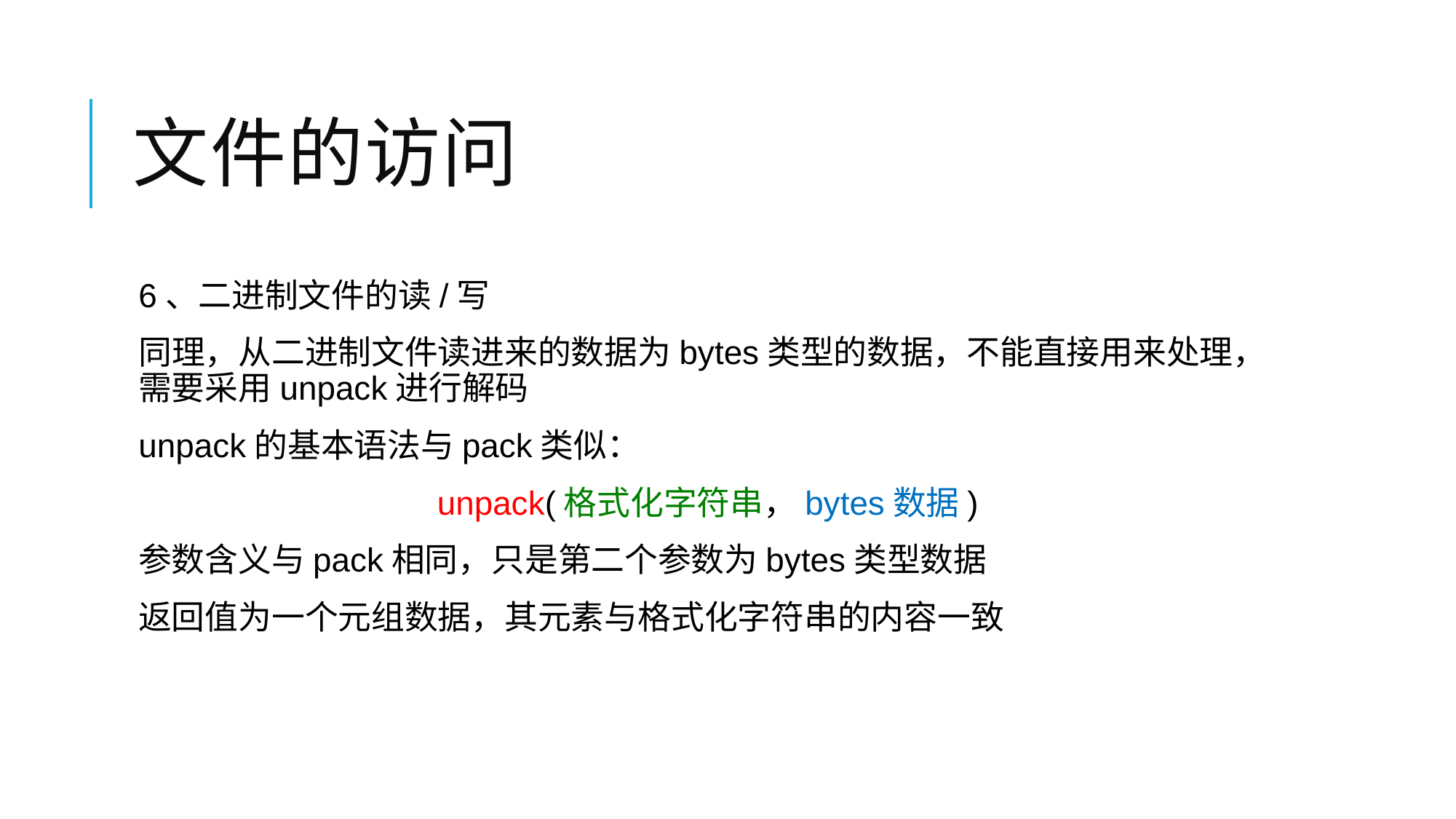

# 文件的访问
6、二进制文件的读/写
同理，从二进制文件读进来的数据为bytes类型的数据，不能直接用来处理，需要采用unpack进行解码
unpack的基本语法与pack类似：
unpack(格式化字符串，bytes数据)
参数含义与pack相同，只是第二个参数为bytes类型数据
返回值为一个元组数据，其元素与格式化字符串的内容一致